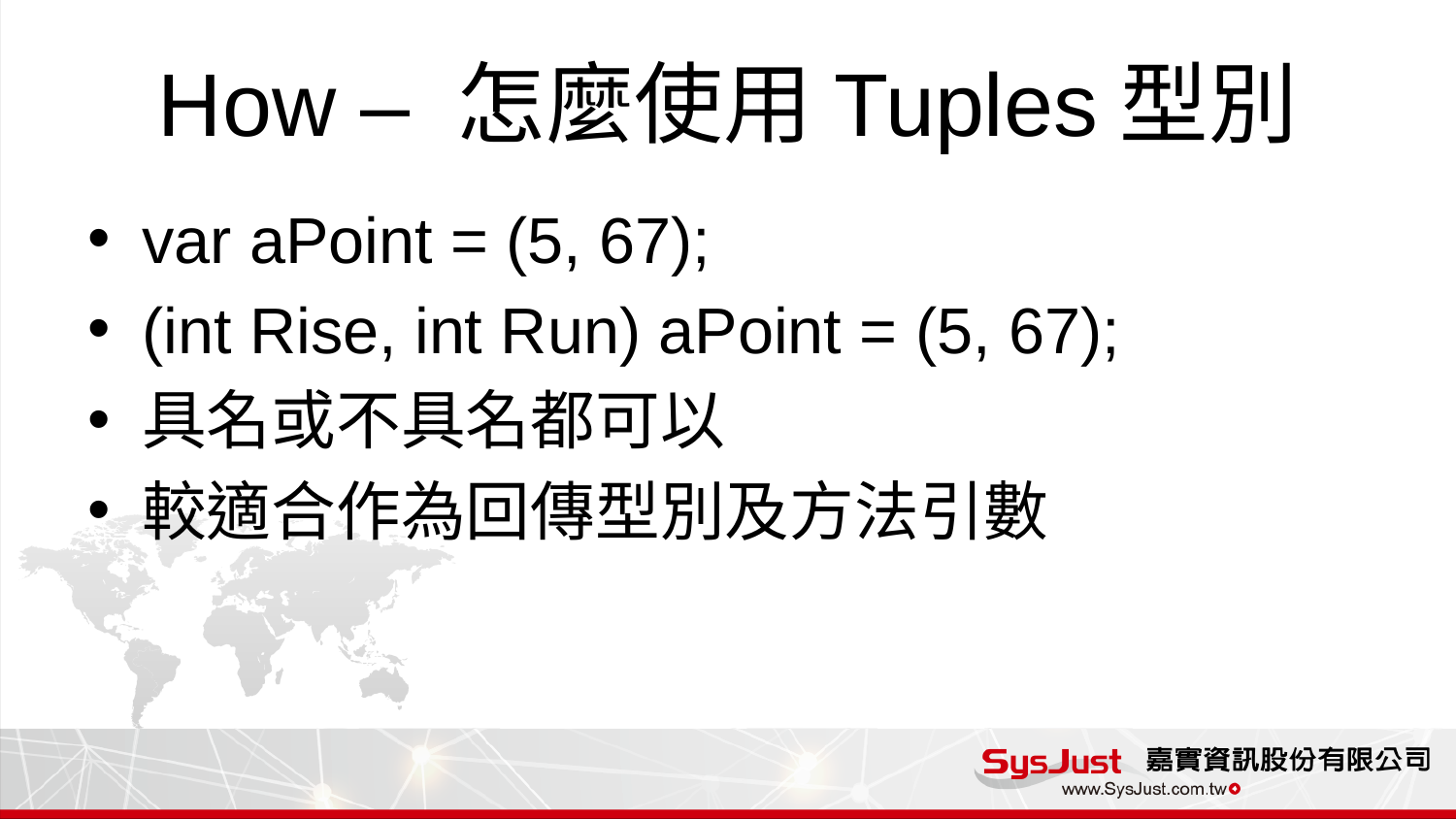

# How – 怎麼使用Tuples型別
var aPoint = (5, 67);
(int Rise, int Run) aPoint = (5, 67);
具名或不具名都可以
較適合作為回傳型別及方法引數